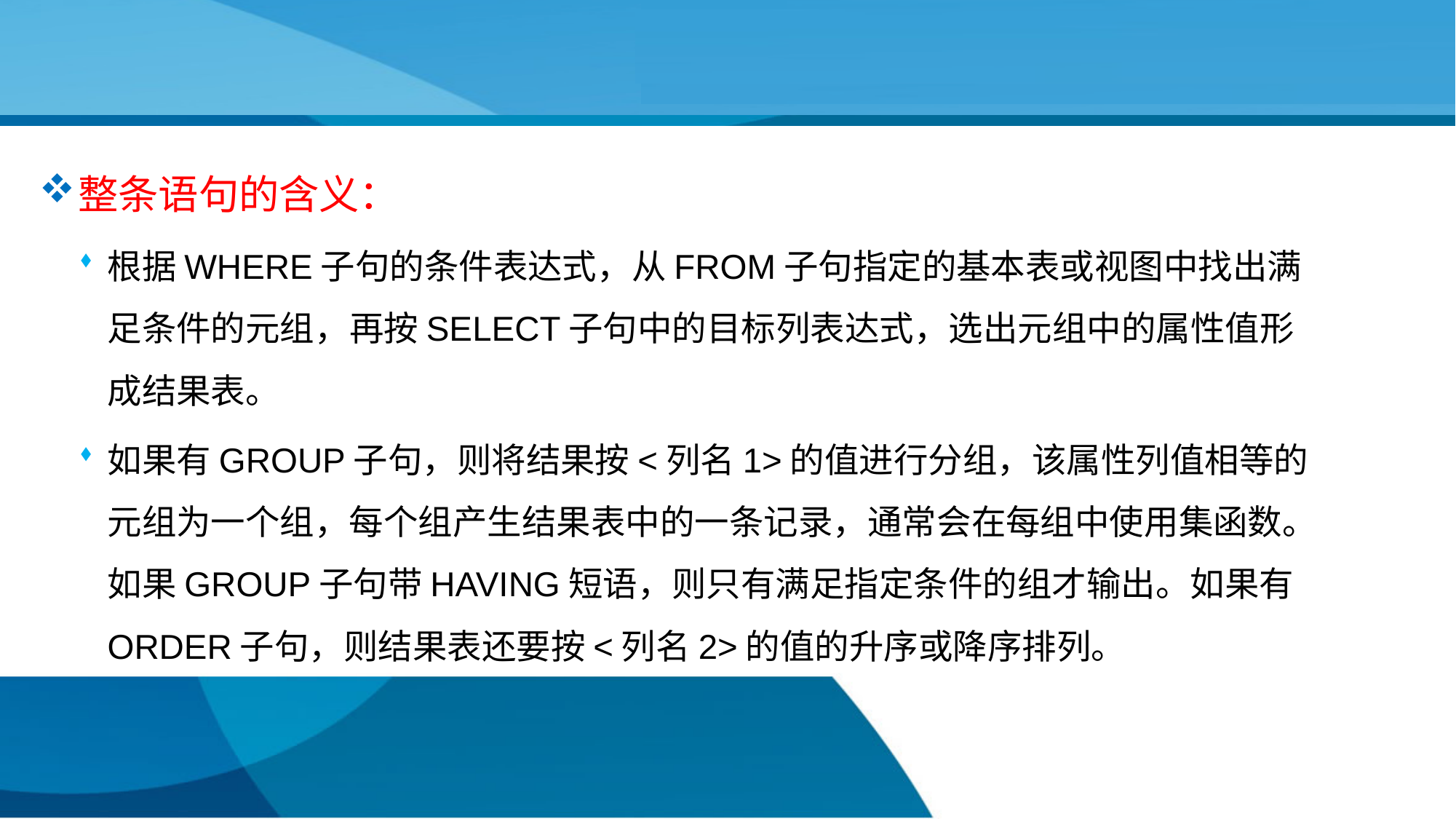

整条语句的含义：
根据WHERE子句的条件表达式，从FROM子句指定的基本表或视图中找出满足条件的元组，再按SELECT子句中的目标列表达式，选出元组中的属性值形成结果表。
如果有GROUP子句，则将结果按<列名1>的值进行分组，该属性列值相等的元组为一个组，每个组产生结果表中的一条记录，通常会在每组中使用集函数。如果GROUP子句带HAVING短语，则只有满足指定条件的组才输出。如果有ORDER子句，则结果表还要按<列名2>的值的升序或降序排列。